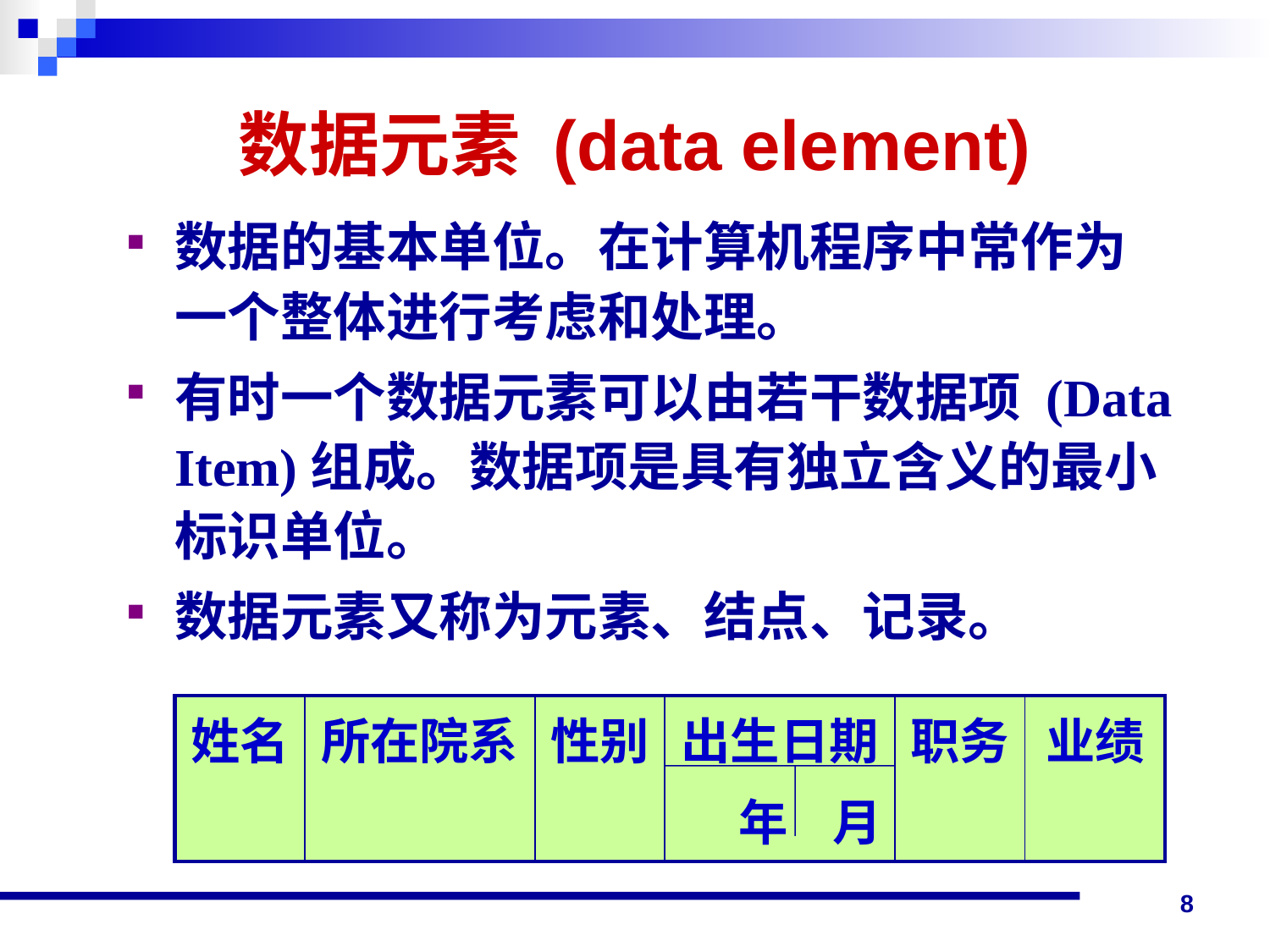

数据元素 (data element)
数据的基本单位。在计算机程序中常作为一个整体进行考虑和处理。
有时一个数据元素可以由若干数据项 (Data Item)组成。数据项是具有独立含义的最小标识单位。
数据元素又称为元素、结点、记录。
| 姓名 | 所在院系 | 性别 | 出生日期 年 月 | 职务 | 业绩 |
| --- | --- | --- | --- | --- | --- |

8